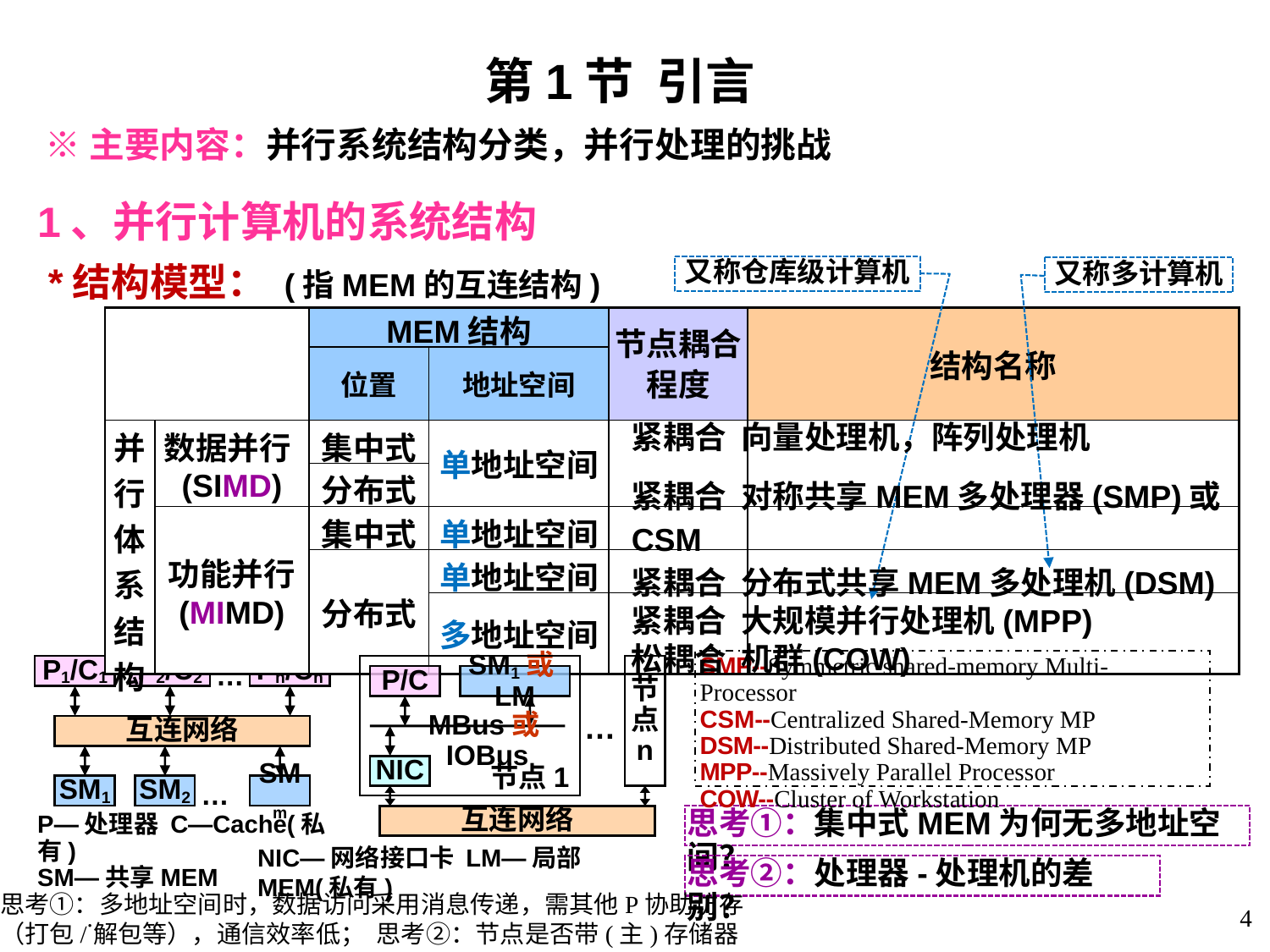

第1节  引言
 ※主要内容：并行系统结构分类，并行处理的挑战
1、并行计算机的系统结构
 *结构模型： (指MEM的互连结构)
又称仓库级计算机
又称多计算机
|  | 并行类型 | MEM结构 |  | 节点耦合程度 | 结构名称 |
| --- | --- | --- | --- | --- | --- |
|  |  | 位置 | 地址空间 |  |  |
| 并行体系结构 | 数据并行(SIMD) | 集中式 | 单地址空间 |  |  |
|  |  | 分布式 |  |  |  |
|  | 功能并行 (MIMD) | 集中式 | 单地址空间 |  |  |
|  |  | 分布式 | 单地址空间 |  |  |
|  |  |  | 多地址空间 |  |  |
紧耦合  向量处理机，阵列处理机
紧耦合  对称共享MEM多处理器(SMP)或CSM
紧耦合  分布式共享MEM多处理机(DSM)
紧耦合  大规模并行处理机(MPP)
松耦合  机群(COW)
SMP--Symmetric shared-memory Multi-Processor
CSM--Centralized Shared-Memory MP
DSM--Distributed Shared-Memory MP
MPP--Massively Parallel Processor
COW--Cluster of Workstation
…
P1/C1
P2/C2
Pn/Cn

互连网络

SM1
SM2
…
SMm
P—处理器 C—Cache(私有)
SM—共享MEM

节
点
n
P/C
SM1或LM

…

MBus或IOBus
NIC
节点1

互连网络
NIC—网络接口卡 LM—局部MEM(私有)
思考①：集中式MEM为何无多地址空间？
思考②：处理器-处理机的差别？
思考①：多地址空间时，数据访问采用消息传递，需其他P协助访存（打包/解包等），通信效率低；  思考②：节点是否带(主)存储器
.
4